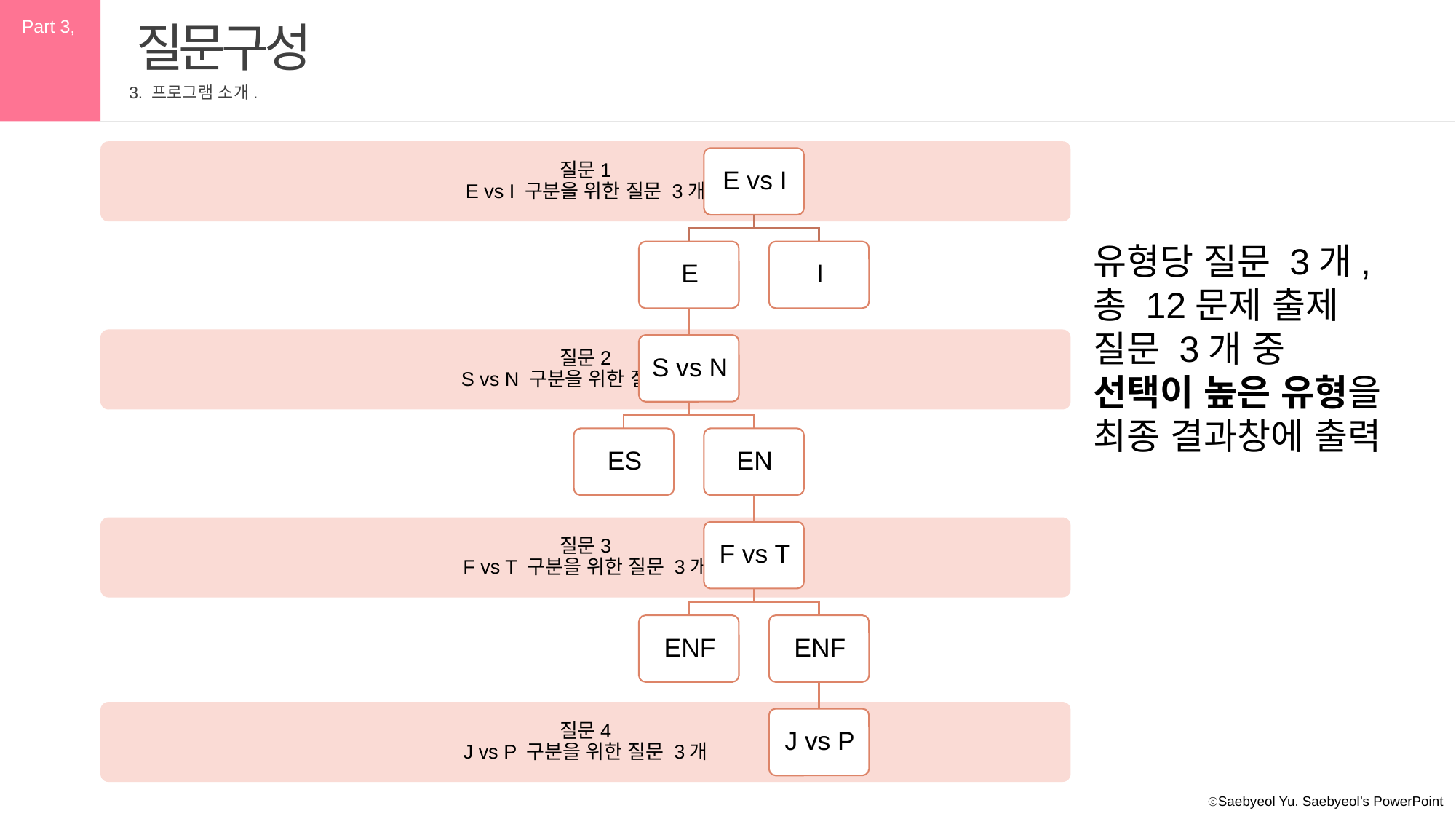

Part 3,
질문구성
3. 프로그램 소개.
질문4
J vs P 구분을 위한 질문 3개
질문3
F vs T 구분을 위한 질문 3개
질문2
S vs N 구분을 위한 질문 3개
질문1
E vs I 구분을 위한 질문 3개
E vs I
E
S vs N
ES
EN
F vs T
ENF
ENF
J vs P
I
유형당 질문 3개,
총 12문제 출제
질문 3개 중
선택이 높은 유형을 최종 결과창에 출력